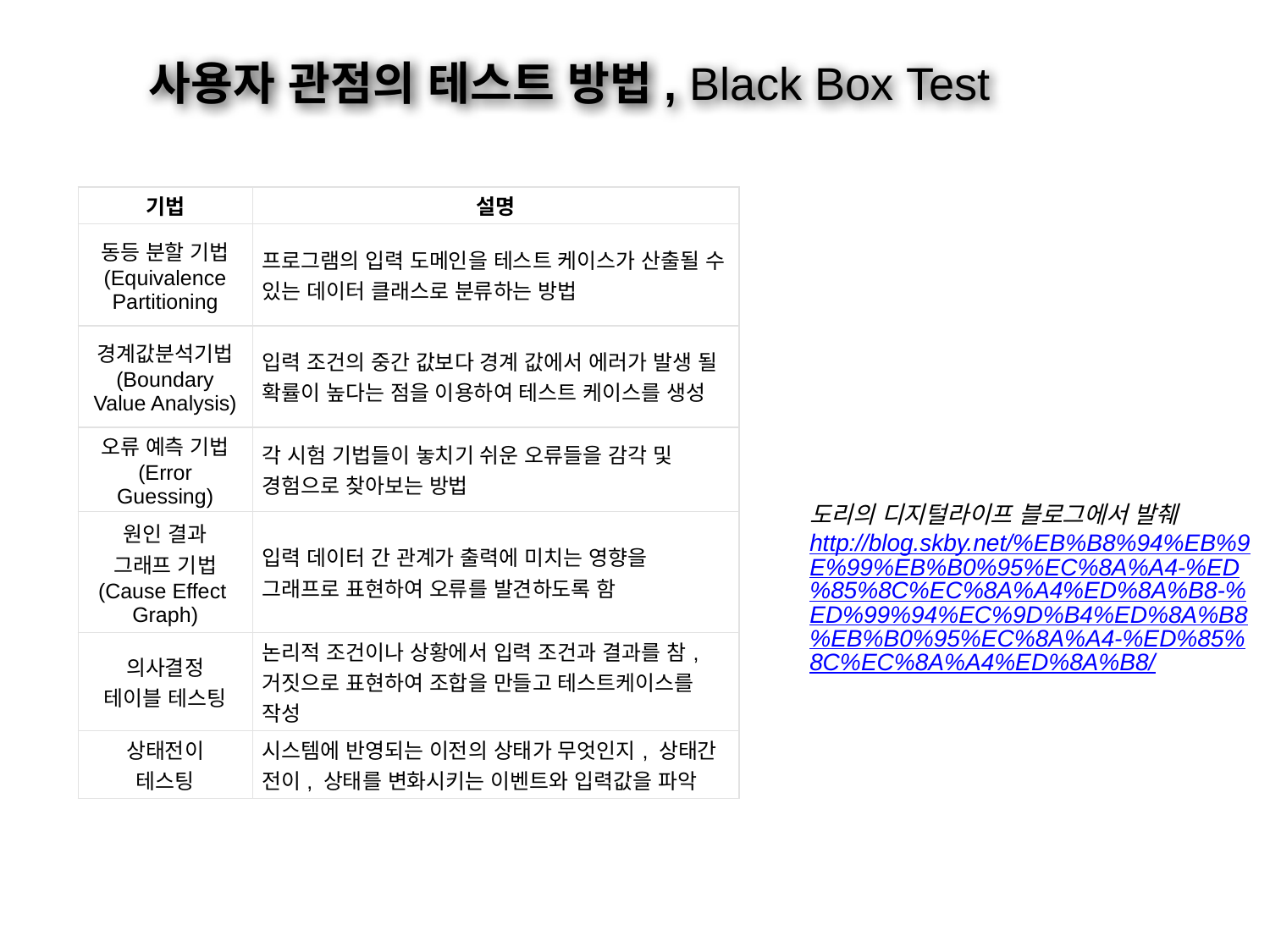

# 사용자 관점의 테스트 방법, Black Box Test
| 기법 | 설명 |
| --- | --- |
| 동등 분할 기법 (Equivalence Partitioning | 프로그램의 입력 도메인을 테스트 케이스가 산출될 수 있는 데이터 클래스로 분류하는 방법 |
| 경계값분석기법 (Boundary Value Analysis) | 입력 조건의 중간 값보다 경계 값에서 에러가 발생 될 확률이 높다는 점을 이용하여 테스트 케이스를 생성 |
| 오류 예측 기법 (Error Guessing) | 각 시험 기법들이 놓치기 쉬운 오류들을 감각 및 경험으로 찾아보는 방법 |
| 원인 결과 그래프 기법 (Cause Effect Graph) | 입력 데이터 간 관계가 출력에 미치는 영향을 그래프로 표현하여 오류를 발견하도록 함 |
| 의사결정 테이블 테스팅 | 논리적 조건이나 상황에서 입력 조건과 결과를 참, 거짓으로 표현하여 조합을 만들고 테스트케이스를 작성 |
| 상태전이 테스팅 | 시스템에 반영되는 이전의 상태가 무엇인지, 상태간 전이, 상태를 변화시키는 이벤트와 입력값을 파악 |
도리의 디지털라이프 블로그에서 발췌http://blog.skby.net/%EB%B8%94%EB%9E%99%EB%B0%95%EC%8A%A4-%ED%85%8C%EC%8A%A4%ED%8A%B8-%ED%99%94%EC%9D%B4%ED%8A%B8%EB%B0%95%EC%8A%A4-%ED%85%8C%EC%8A%A4%ED%8A%B8/